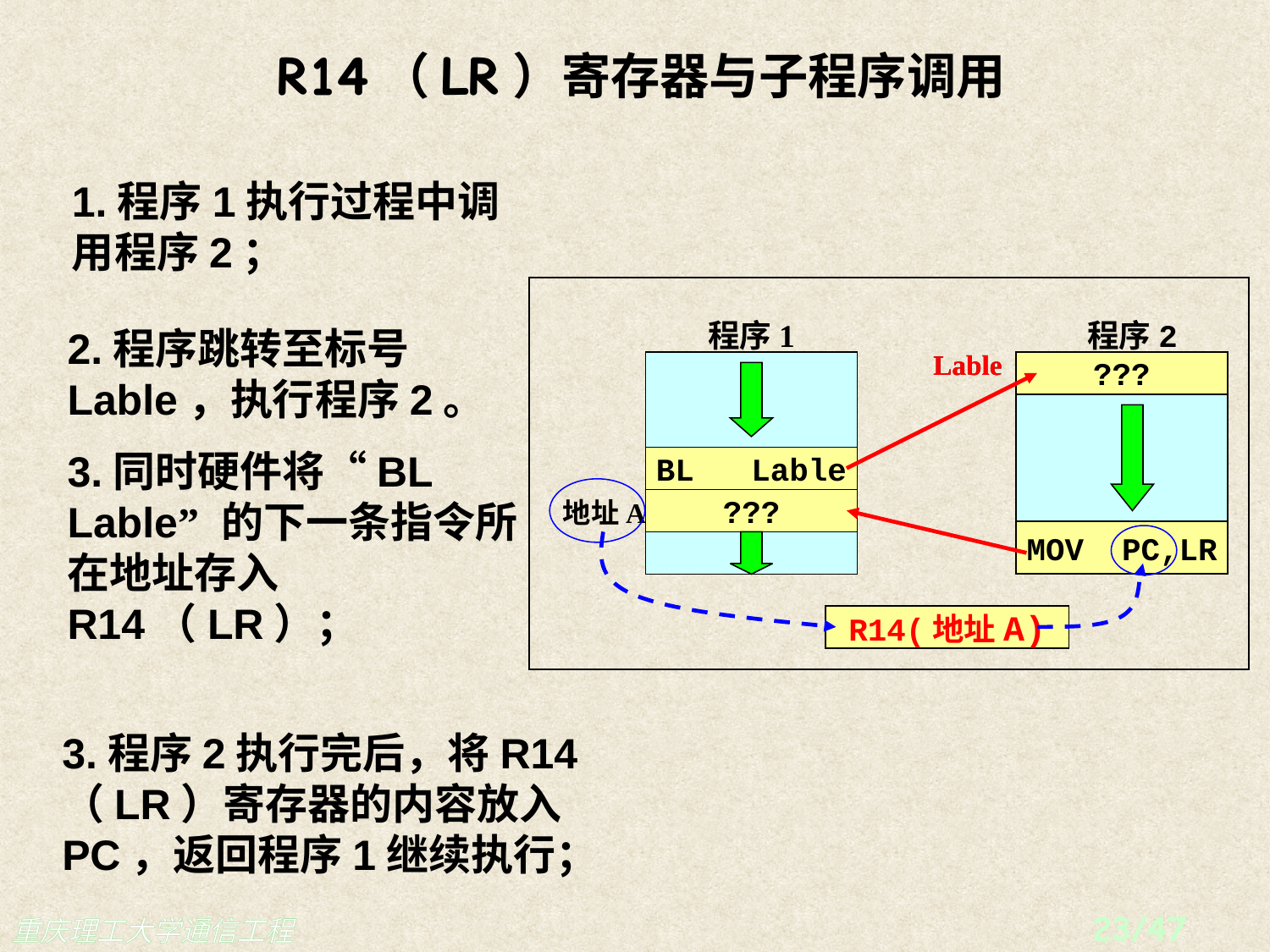

# R14（LR）寄存器与子程序调用
1.程序1执行过程中调用程序2；

程序1
程序2
Lable

R14
2.程序跳转至标号Lable，执行程序2。
3.同时硬件将“BL  Lable” 的下一条指令所在地址存入R14（LR）；
Lable
???

BL   Lable
地址A
???

MOV  PC,LR

R14(地址A)
3.程序2执行完后，将R14 （LR）寄存器的内容放入PC，返回程序1继续执行；